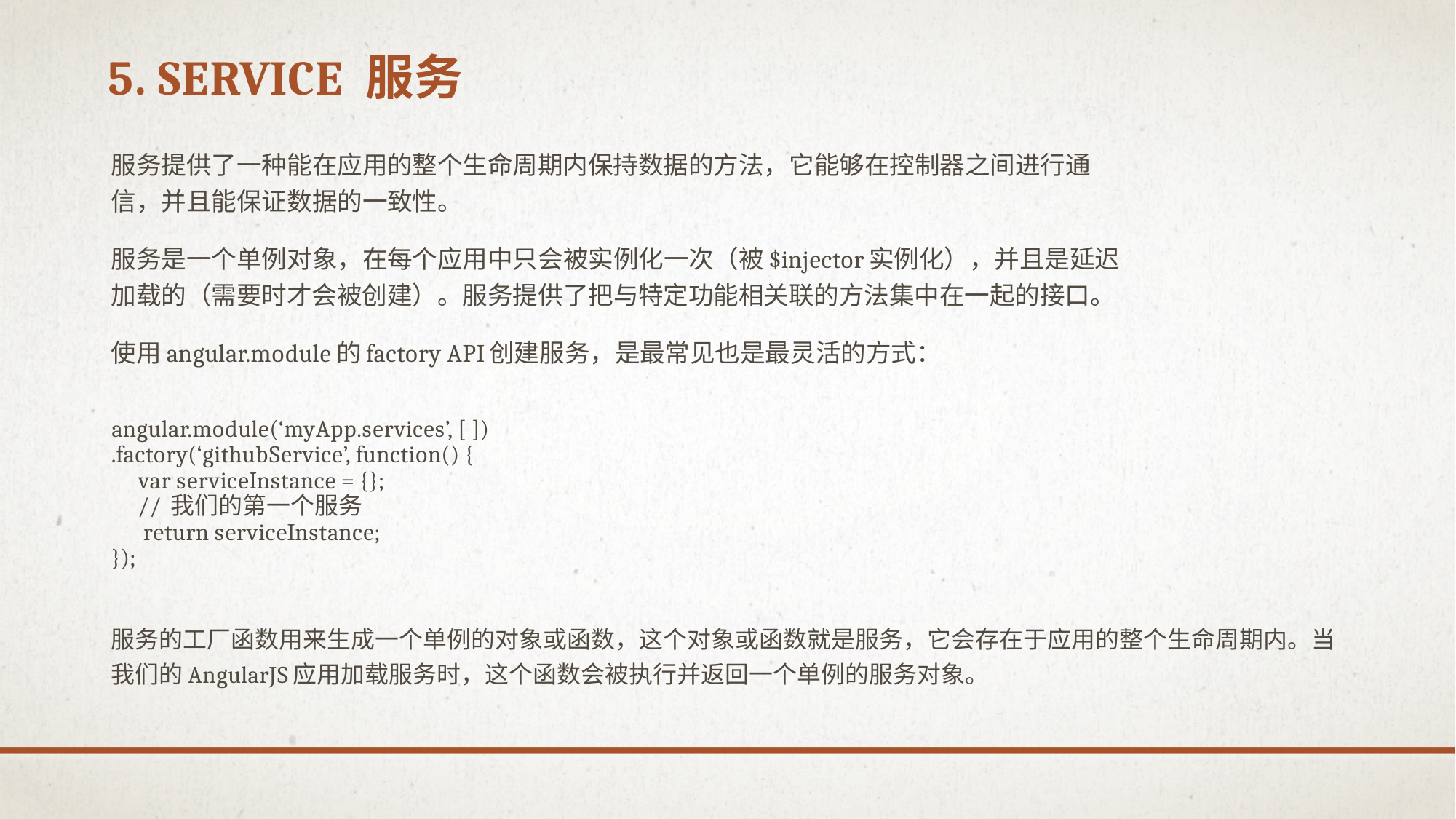

# 5. Service 服务
服务提供了一种能在应用的整个生命周期内保持数据的方法，它能够在控制器之间进行通
信，并且能保证数据的一致性。
服务是一个单例对象，在每个应用中只会被实例化一次（被$injector实例化），并且是延迟
加载的（需要时才会被创建）。服务提供了把与特定功能相关联的方法集中在一起的接口。
使用angular.module的factory API创建服务，是最常见也是最灵活的方式：
angular.module(‘myApp.services’, [ ])
.factory(‘githubService’, function() {
     var serviceInstance = {};
     // 我们的第一个服务
     return serviceInstance;
});
服务的工厂函数用来生成一个单例的对象或函数，这个对象或函数就是服务，它会存在于应用的整个生命周期内。当我们的AngularJS应用加载服务时，这个函数会被执行并返回一个单例的服务对象。